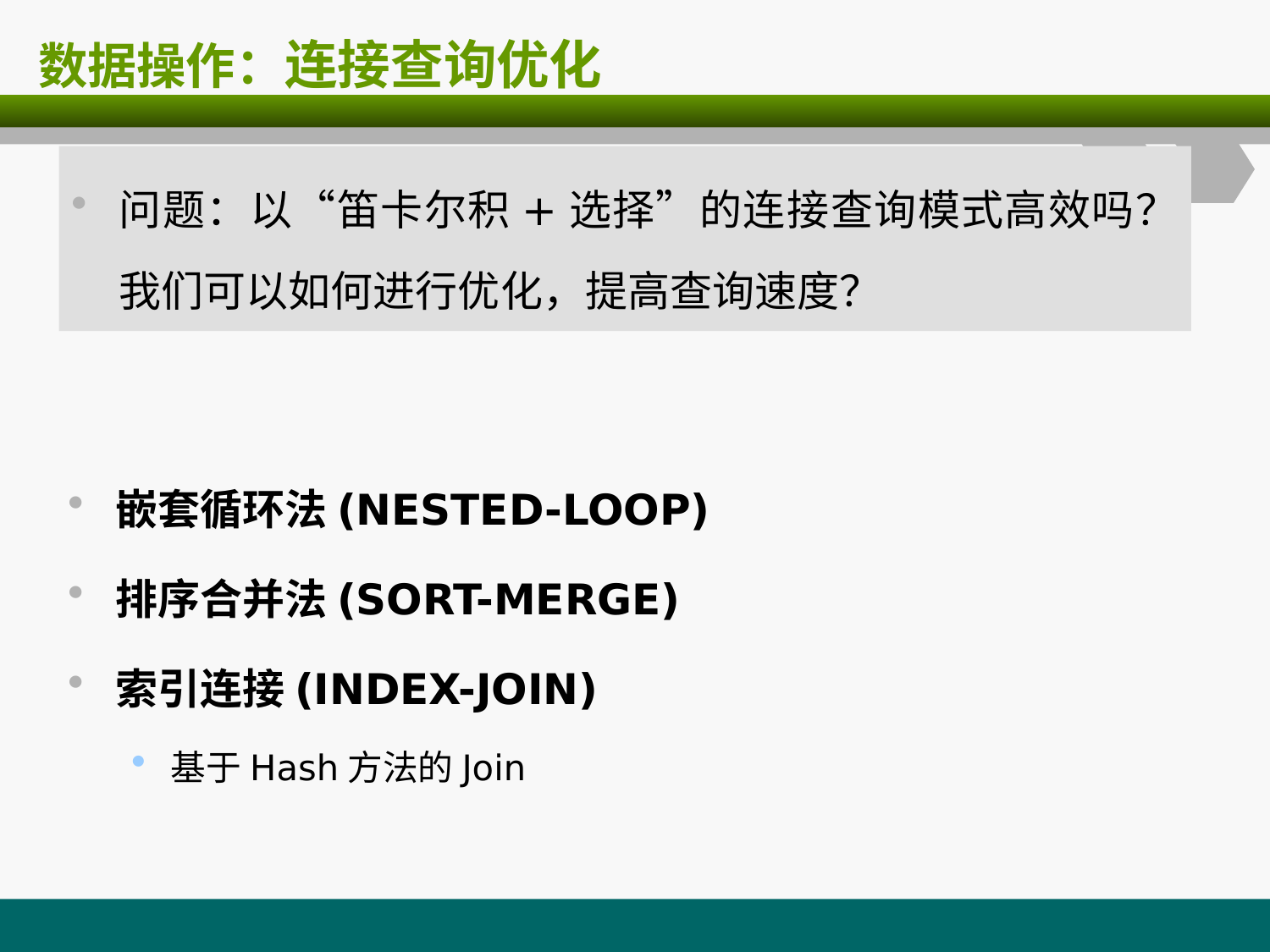

# 数据操作：连接查询优化
问题：以“笛卡尔积+选择”的连接查询模式高效吗？我们可以如何进行优化，提高查询速度？
嵌套循环法(NESTED-LOOP)
排序合并法(SORT-MERGE)
索引连接(INDEX-JOIN)
基于Hash方法的Join